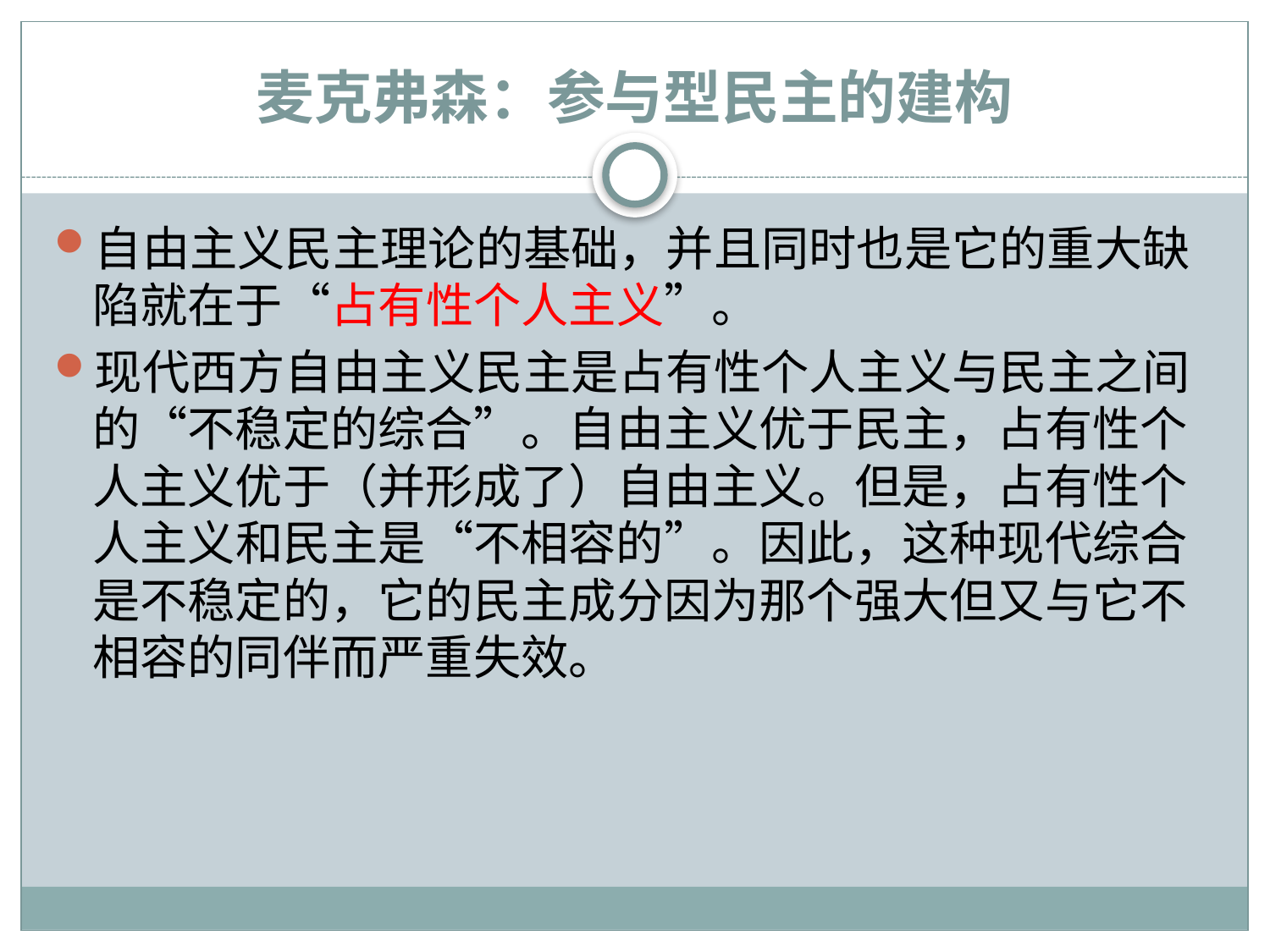

# 麦克弗森：参与型民主的建构
自由主义民主理论的基础，并且同时也是它的重大缺陷就在于“占有性个人主义”。
现代西方自由主义民主是占有性个人主义与民主之间的“不稳定的综合”。自由主义优于民主，占有性个人主义优于（并形成了）自由主义。但是，占有性个人主义和民主是“不相容的”。因此，这种现代综合是不稳定的，它的民主成分因为那个强大但又与它不相容的同伴而严重失效。